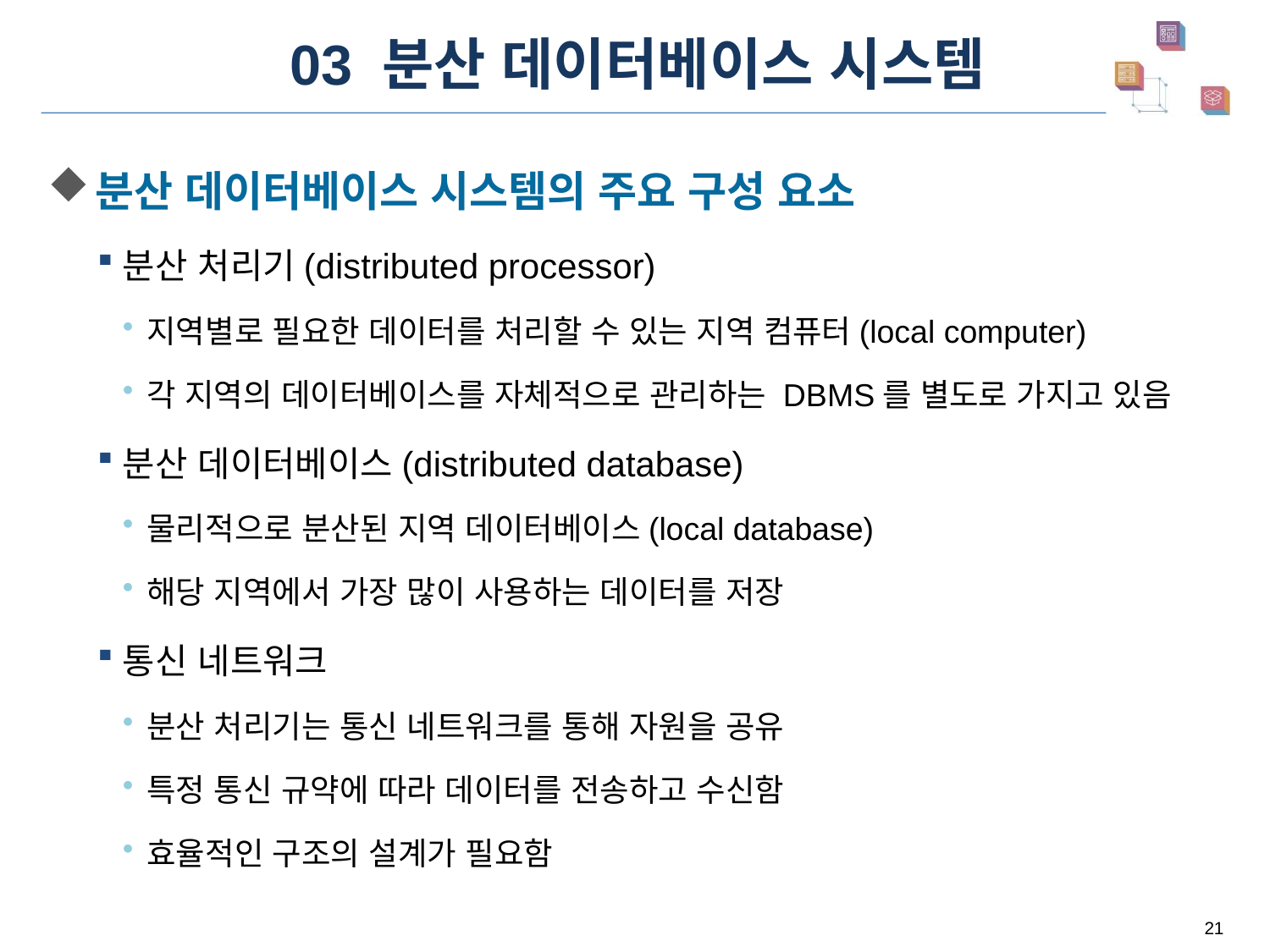

# 03 분산 데이터베이스 시스템
분산 데이터베이스 시스템의 주요 구성 요소
분산 처리기(distributed processor)
지역별로 필요한 데이터를 처리할 수 있는 지역 컴퓨터(local computer)
각 지역의 데이터베이스를 자체적으로 관리하는 DBMS를 별도로 가지고 있음
분산 데이터베이스(distributed database)
물리적으로 분산된 지역 데이터베이스(local database)
해당 지역에서 가장 많이 사용하는 데이터를 저장
통신 네트워크
분산 처리기는 통신 네트워크를 통해 자원을 공유
특정 통신 규약에 따라 데이터를 전송하고 수신함
효율적인 구조의 설계가 필요함